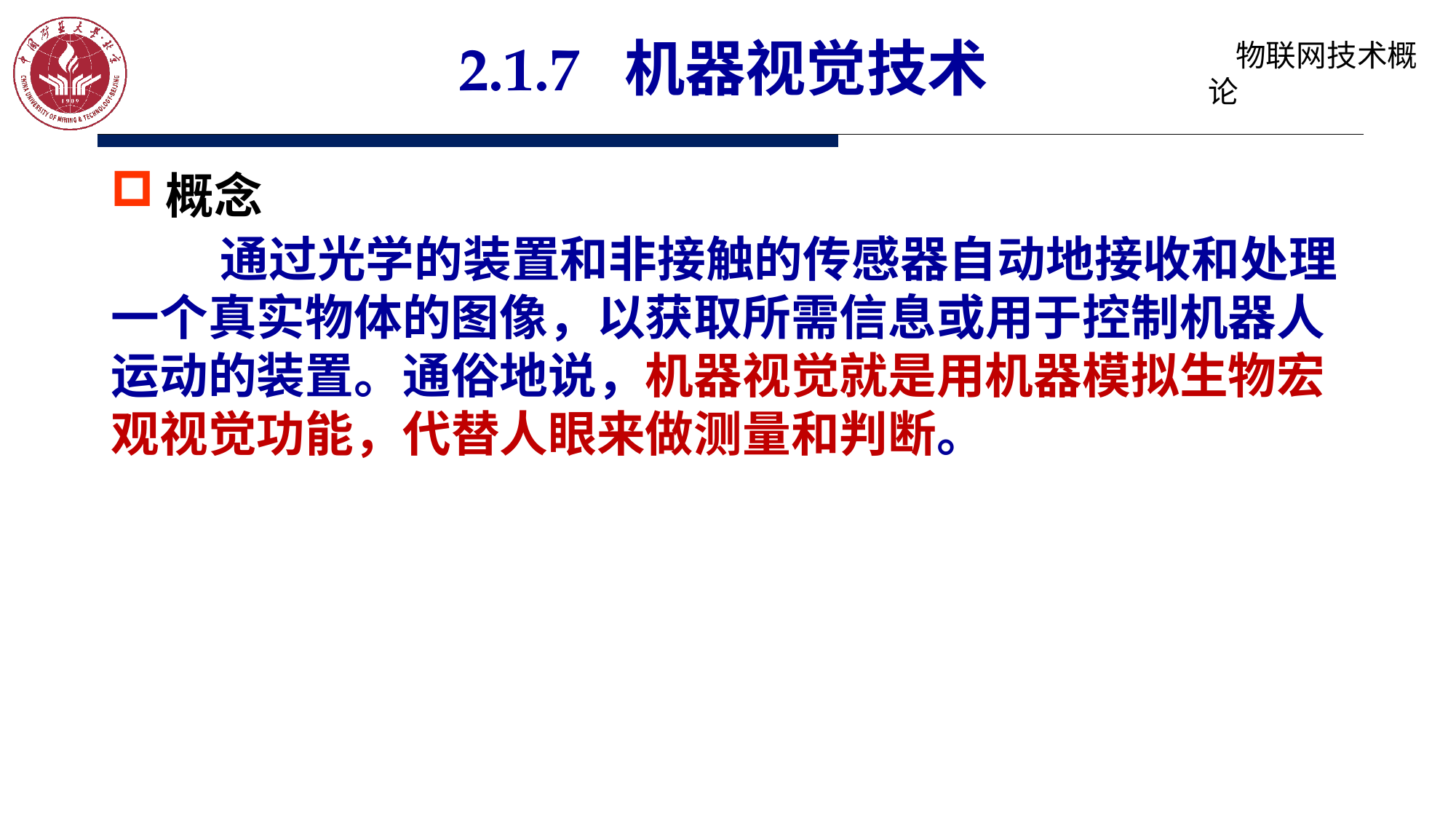

# 2.1.7  机器视觉技术
概念
	通过光学的装置和非接触的传感器自动地接收和处理一个真实物体的图像，以获取所需信息或用于控制机器人运动的装置。通俗地说，机器视觉就是用机器模拟生物宏观视觉功能，代替人眼来做测量和判断。